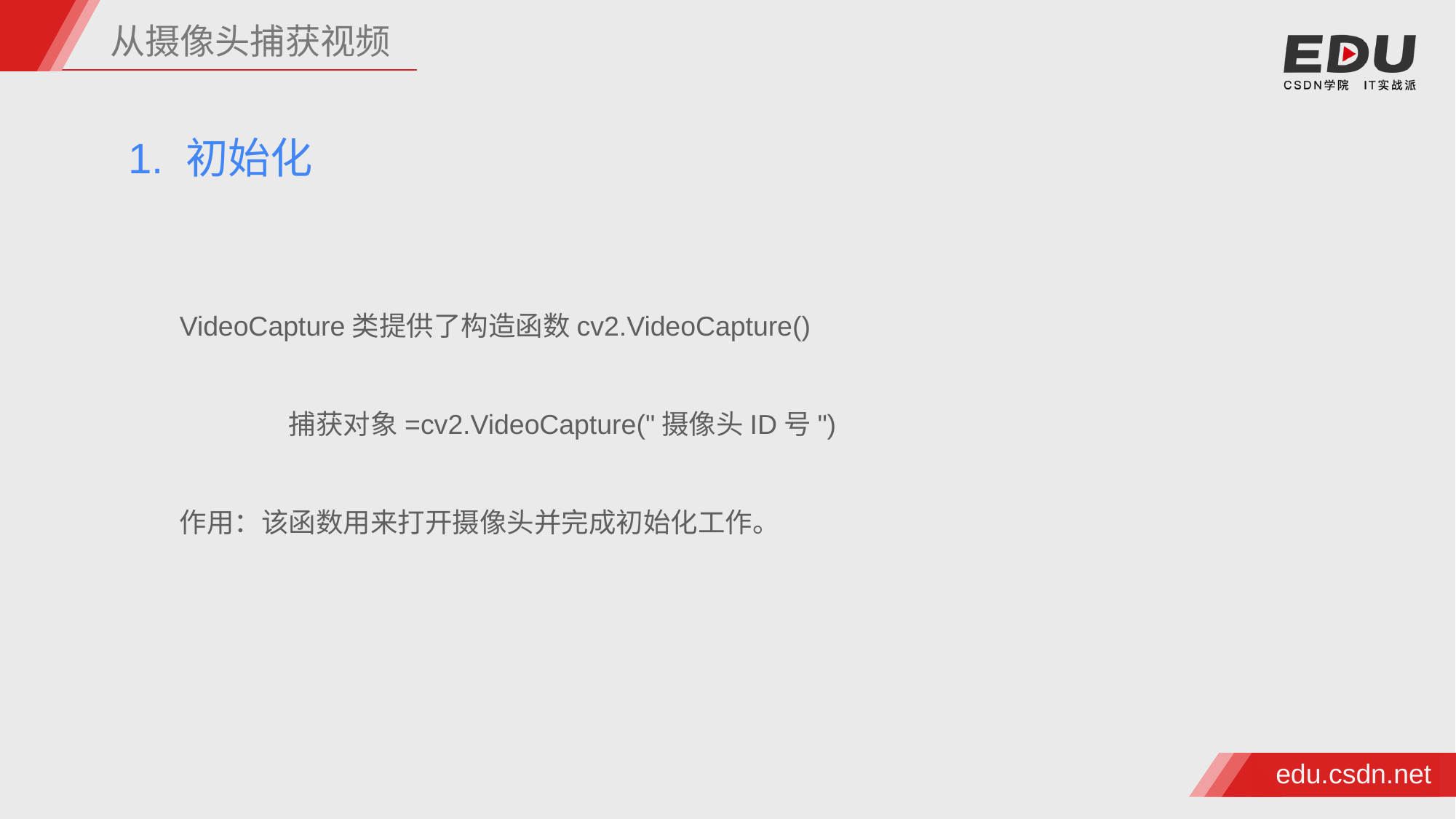

从摄像头捕获视频
1. 初始化
VideoCapture类提供了构造函数cv2.VideoCapture()
	捕获对象=cv2.VideoCapture("摄像头ID号")
作用：该函数用来打开摄像头并完成初始化工作。